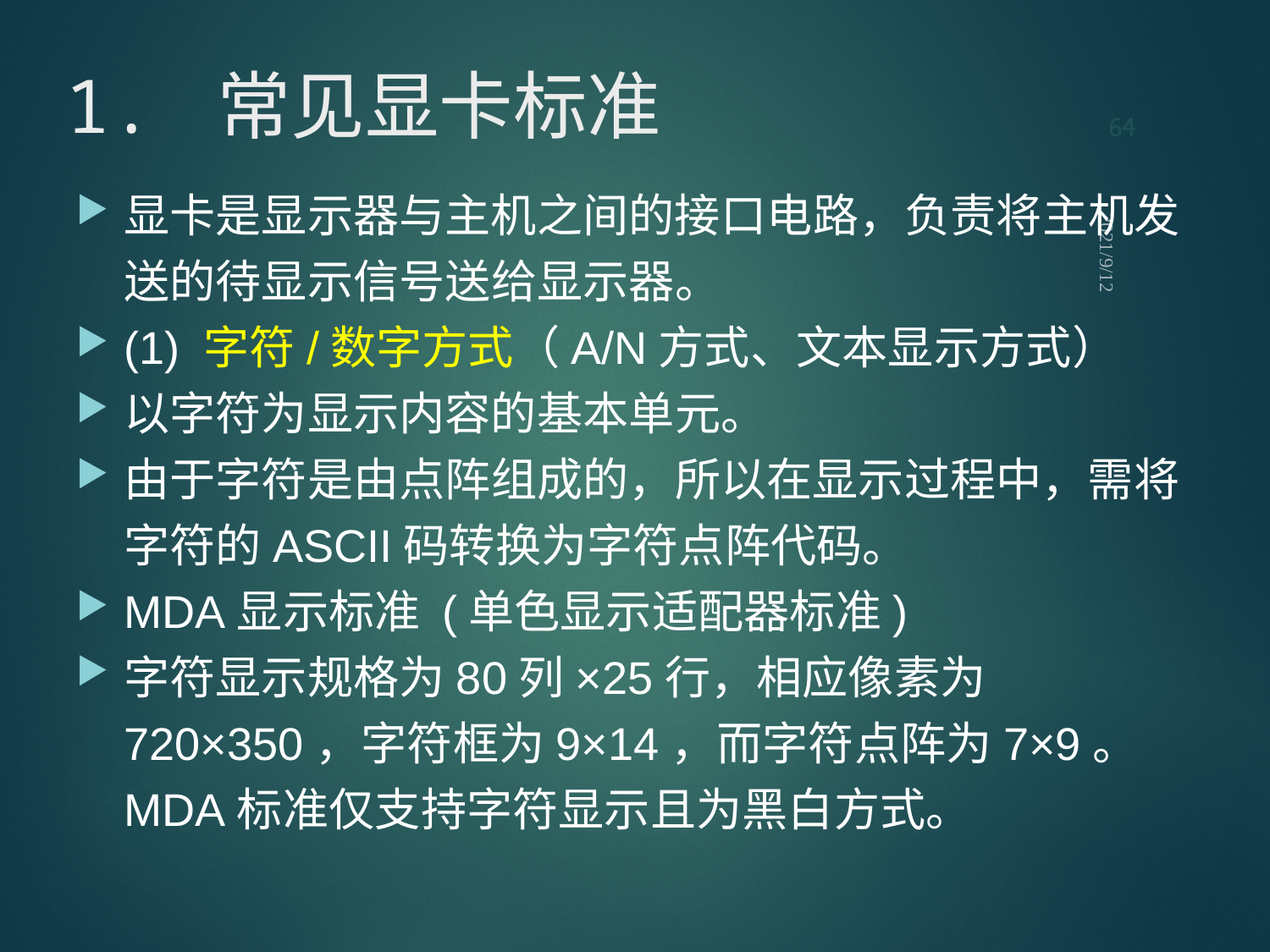

64
# 1. 常见显卡标准
显卡是显示器与主机之间的接口电路，负责将主机发送的待显示信号送给显示器。
(1) 字符/数字方式（A/N方式、文本显示方式）
以字符为显示内容的基本单元。
由于字符是由点阵组成的，所以在显示过程中，需将字符的ASCII码转换为字符点阵代码。
MDA显示标准 (单色显示适配器标准)
字符显示规格为80列×25行，相应像素为720×350，字符框为9×14，而字符点阵为7×9。 MDA标准仅支持字符显示且为黑白方式。
2021/9/12